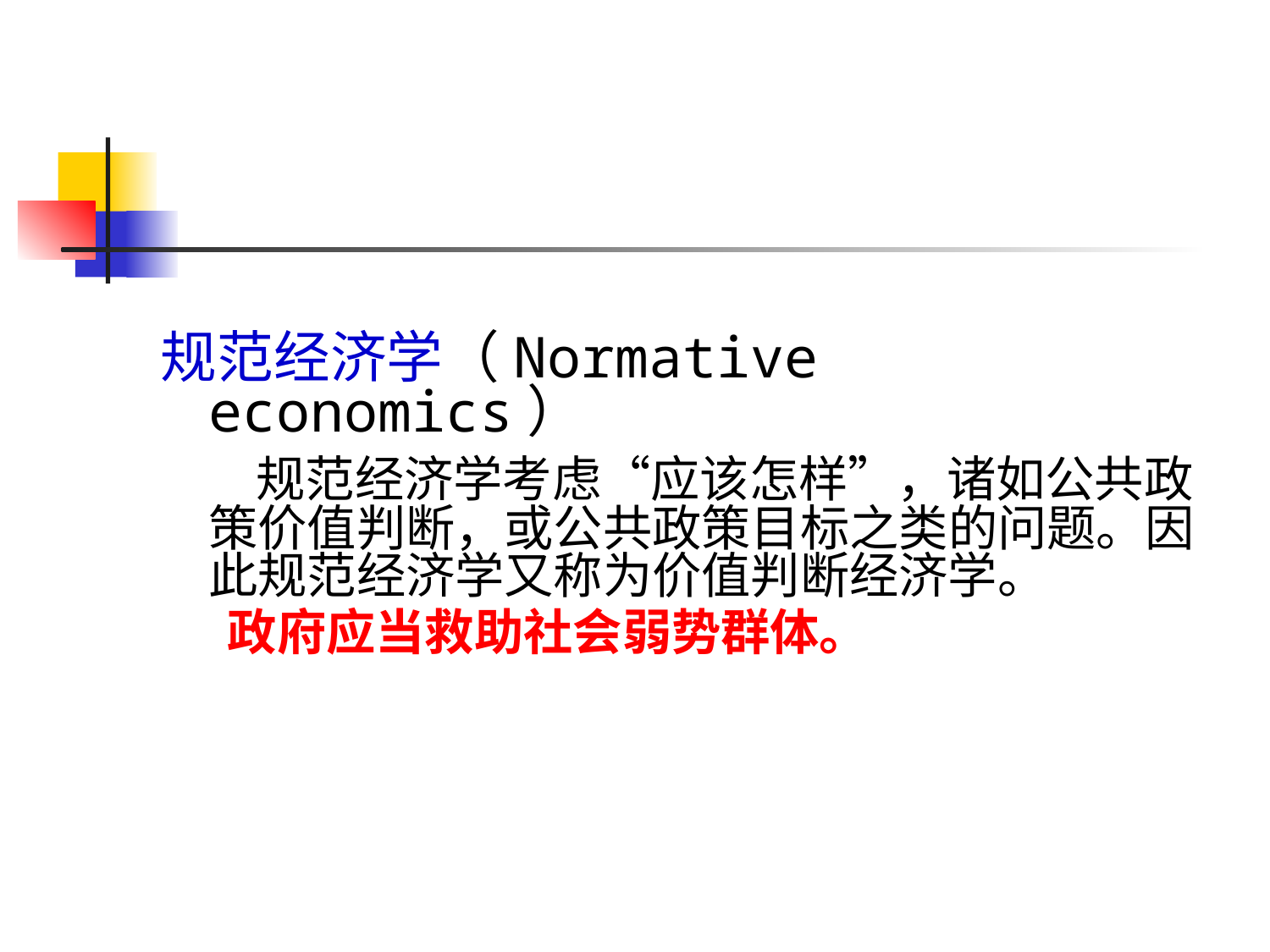

规范经济学（Normative economics）
  　规范经济学考虑“应该怎样”，诸如公共政策价值判断，或公共政策目标之类的问题。因此规范经济学又称为价值判断经济学。
     政府应当救助社会弱势群体。